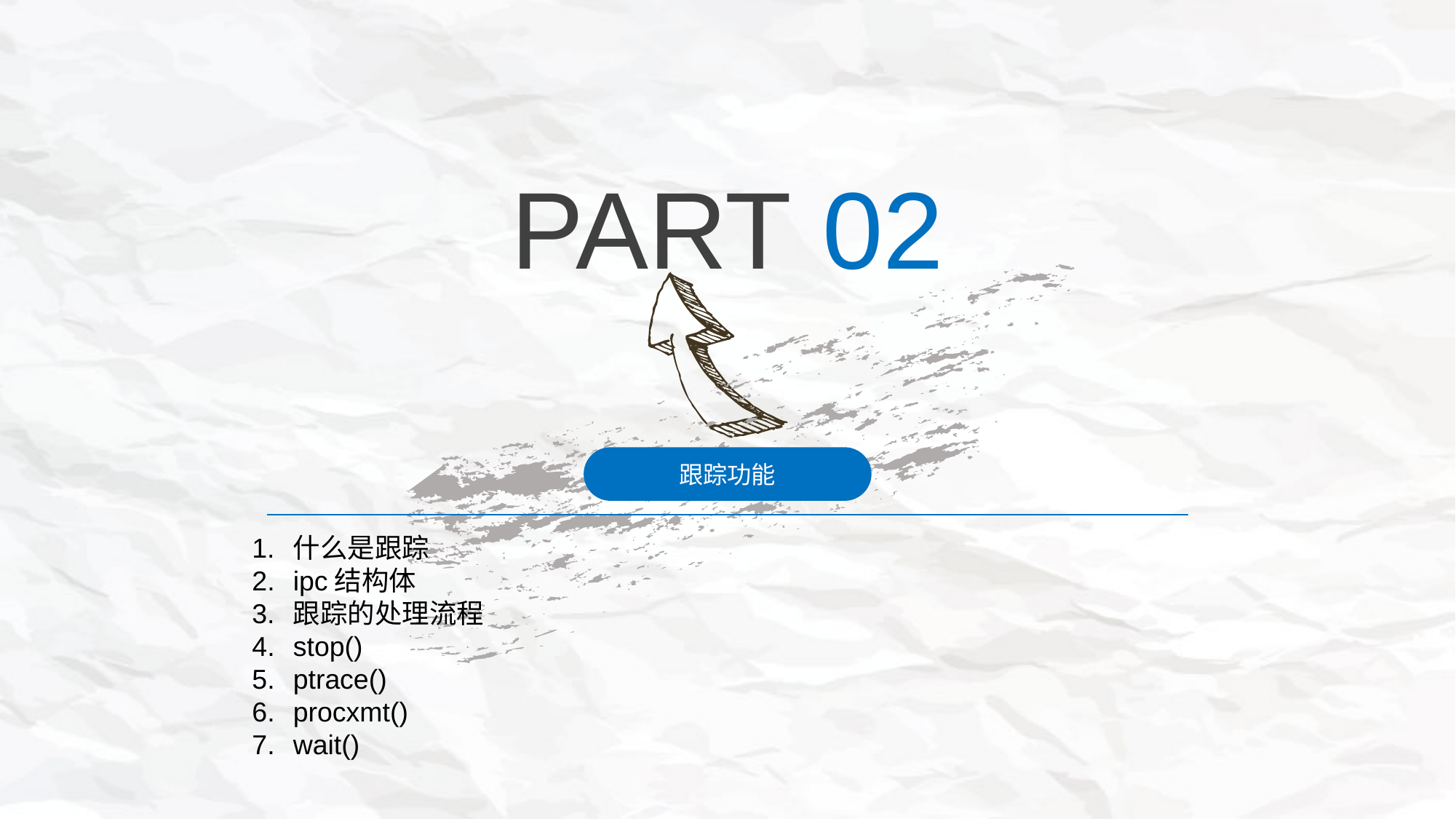

PART 02

跟踪功能
什么是跟踪
ipc结构体
跟踪的处理流程
stop()
ptrace()
procxmt()
wait()